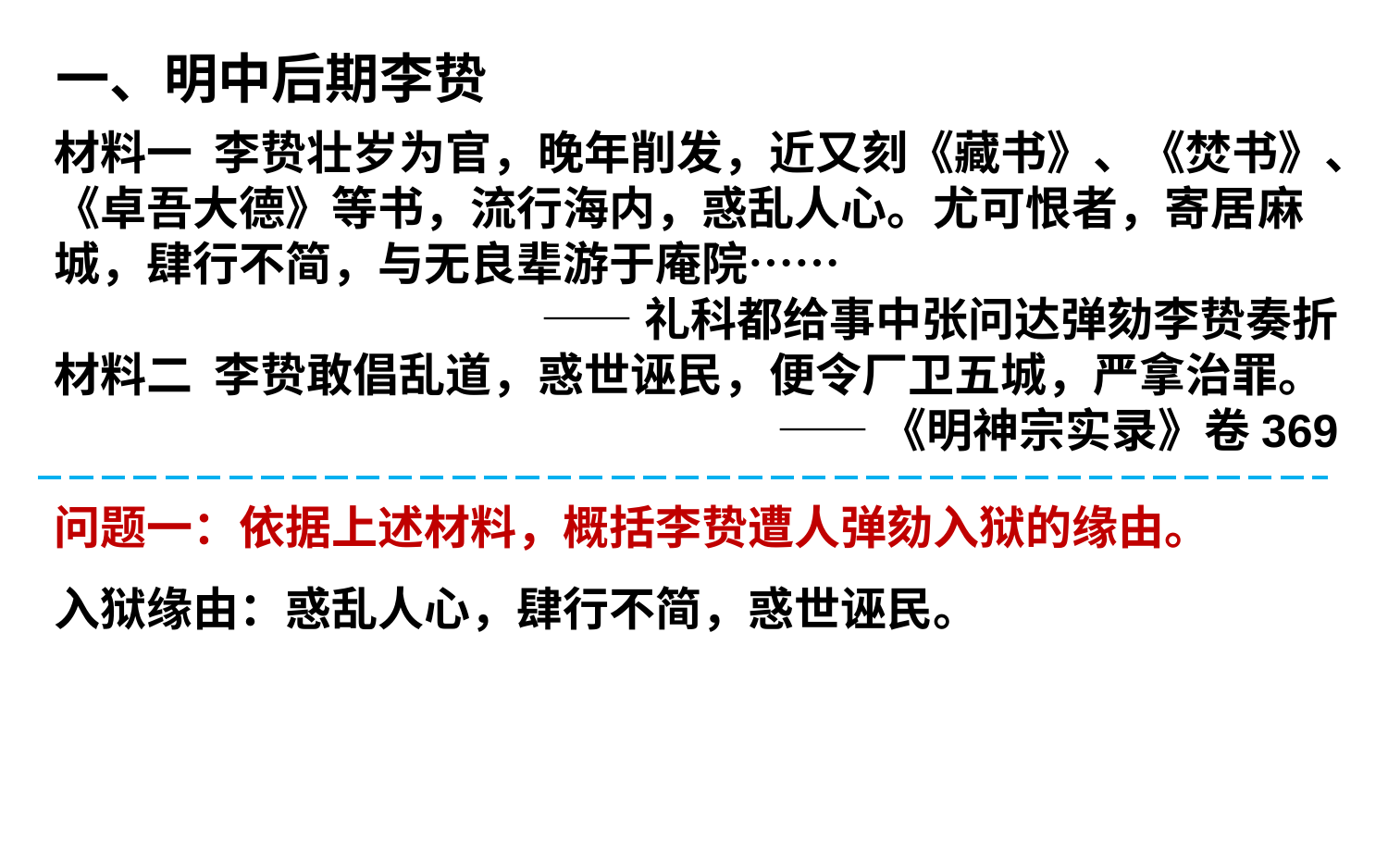

一、明中后期李贽
材料一  李贽壮岁为官，晚年削发，近又刻《藏书》、《焚书》、《卓吾大德》等书，流行海内，惑乱人心。尤可恨者，寄居麻城，肆行不简，与无良辈游于庵院……
——礼科都给事中张问达弹劾李贽奏折
材料二  李贽敢倡乱道，惑世诬民，便令厂卫五城，严拿治罪。
——《明神宗实录》卷369

问题一：依据上述材料，概括李贽遭人弹劾入狱的缘由。

入狱缘由：惑乱人心，肆行不简，惑世诬民。